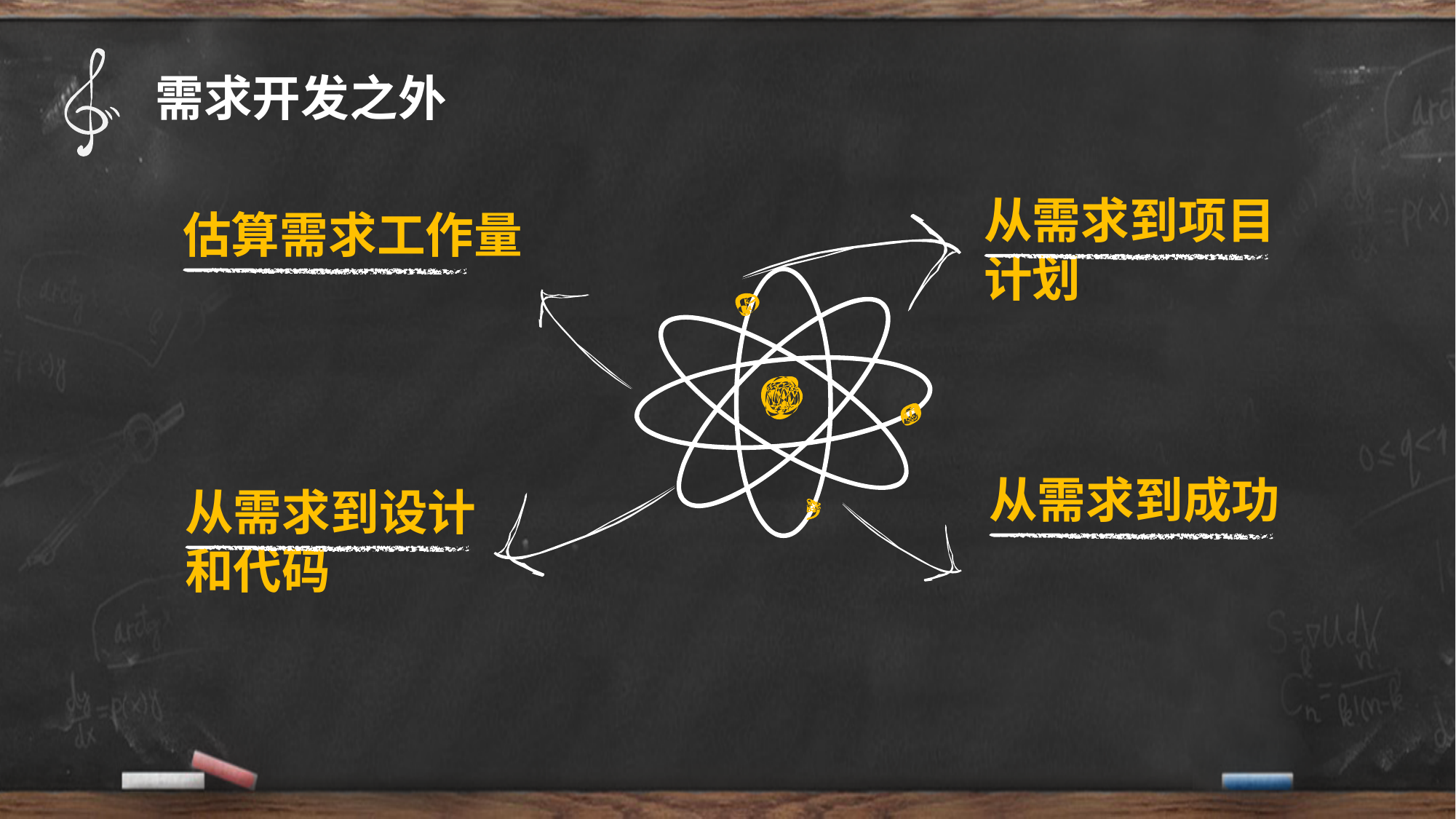

需求开发之外
从需求到项目计划
估算需求工作量

从需求到成功
从需求到设计和代码